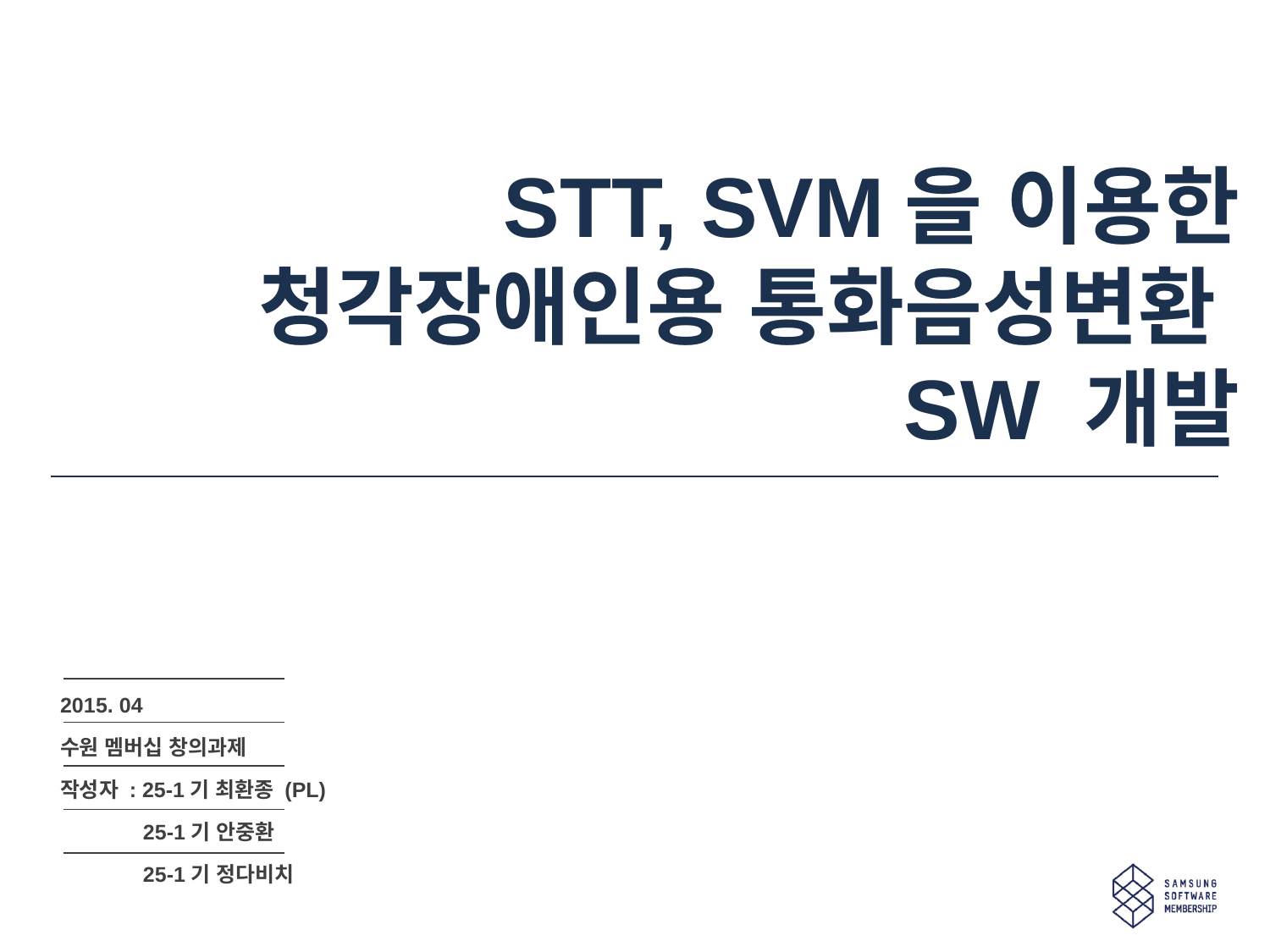

# STT, SVM을 이용한 청각장애인용 통화음성변환 SW 개발
2015. 04
수원 멤버십 창의과제
작성자 : 25-1기 최환종 (PL)
              25-1기 안중환
              25-1기 정다비치